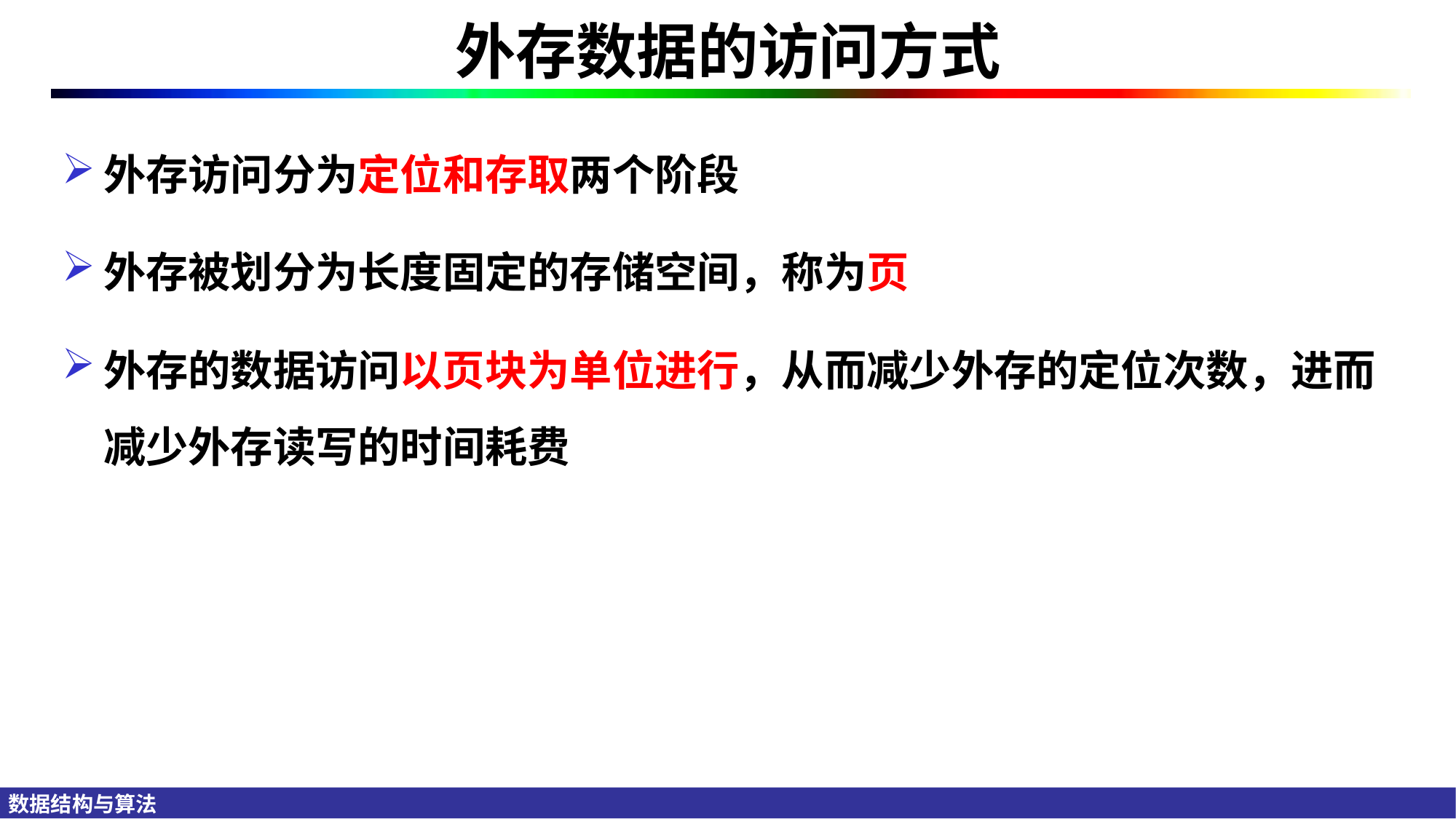

# 外存数据的访问方式
外存访问分为定位和存取两个阶段
外存被划分为长度固定的存储空间，称为页
外存的数据访问以页块为单位进行，从而减少外存的定位次数，进而减少外存读写的时间耗费